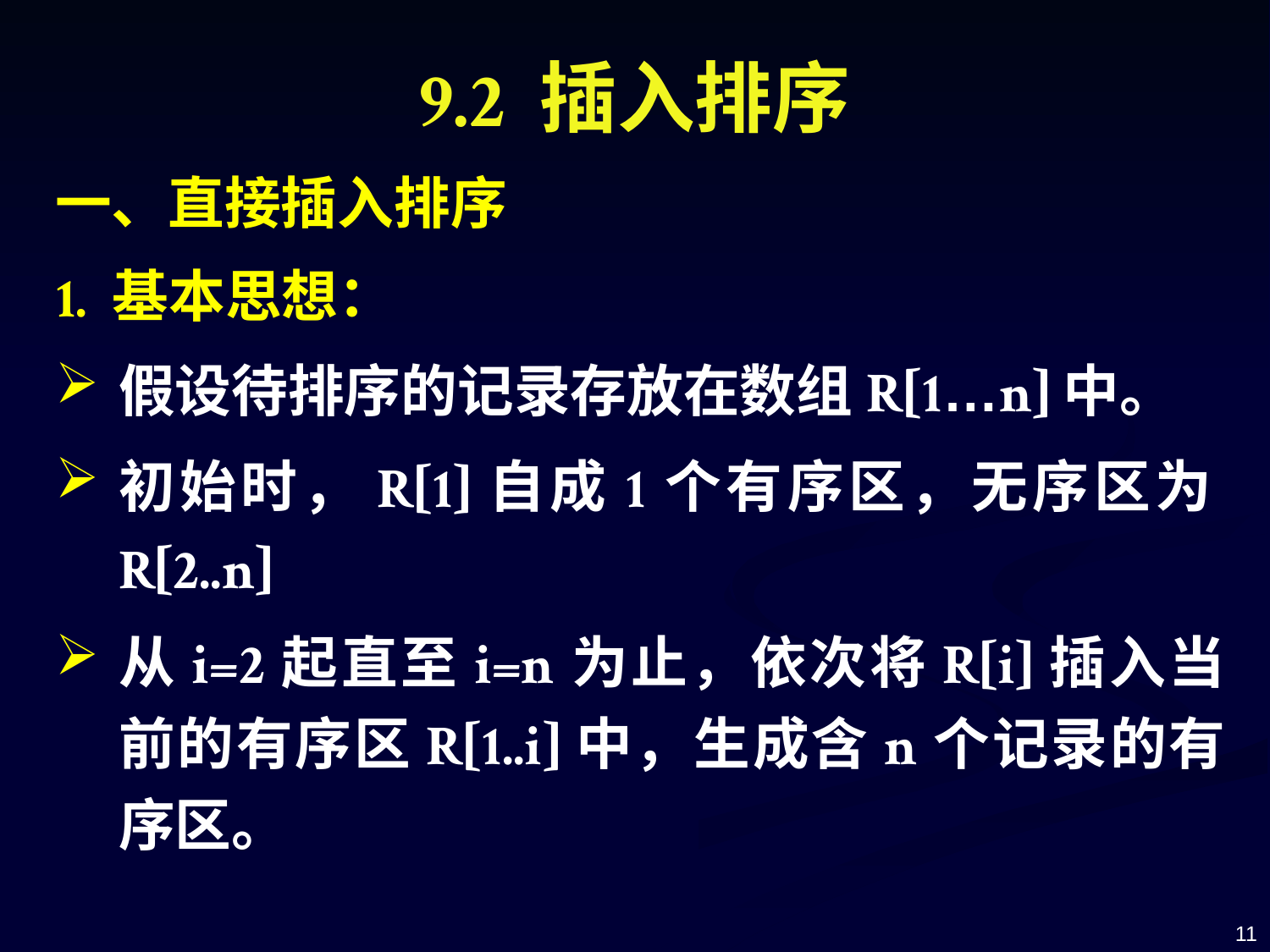

# 9.2 插入排序
一、直接插入排序
1. 基本思想：
假设待排序的记录存放在数组R[1…n]中。
初始时，R[1]自成1个有序区，无序区为R[2..n]
从i=2起直至i=n为止，依次将R[i]插入当前的有序区R[1..i]中，生成含n个记录的有序区。
11